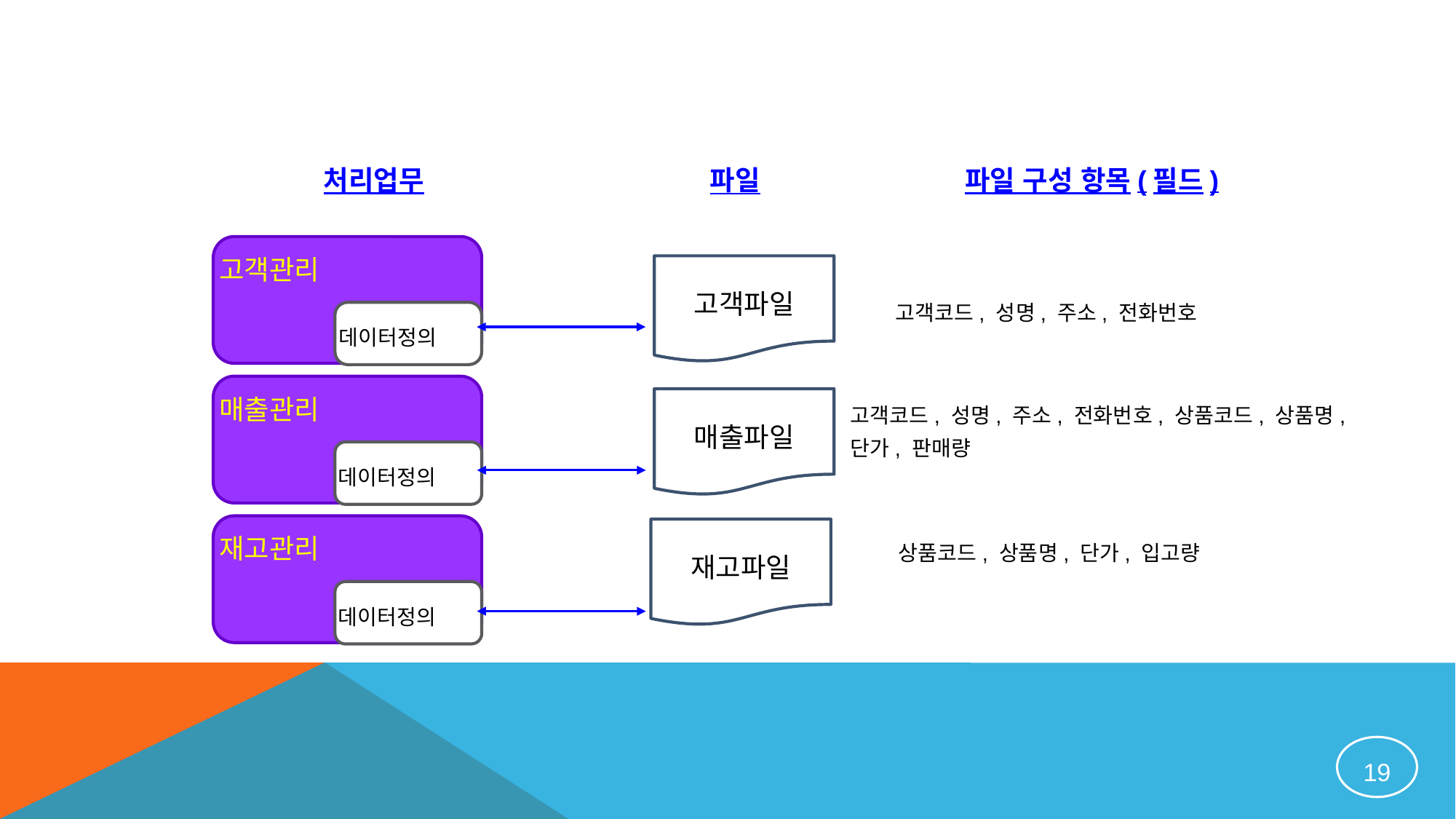

처리업무
파일 구성 항목(필드)
파일
고객관리
고객파일
고객코드, 성명, 주소, 전화번호
데이터정의
매출관리
고객코드, 성명, 주소, 전화번호, 상품코드, 상품명, 단가, 판매량
매출파일
데이터정의
재고관리
재고파일
상품코드, 상품명, 단가, 입고량
데이터정의
19